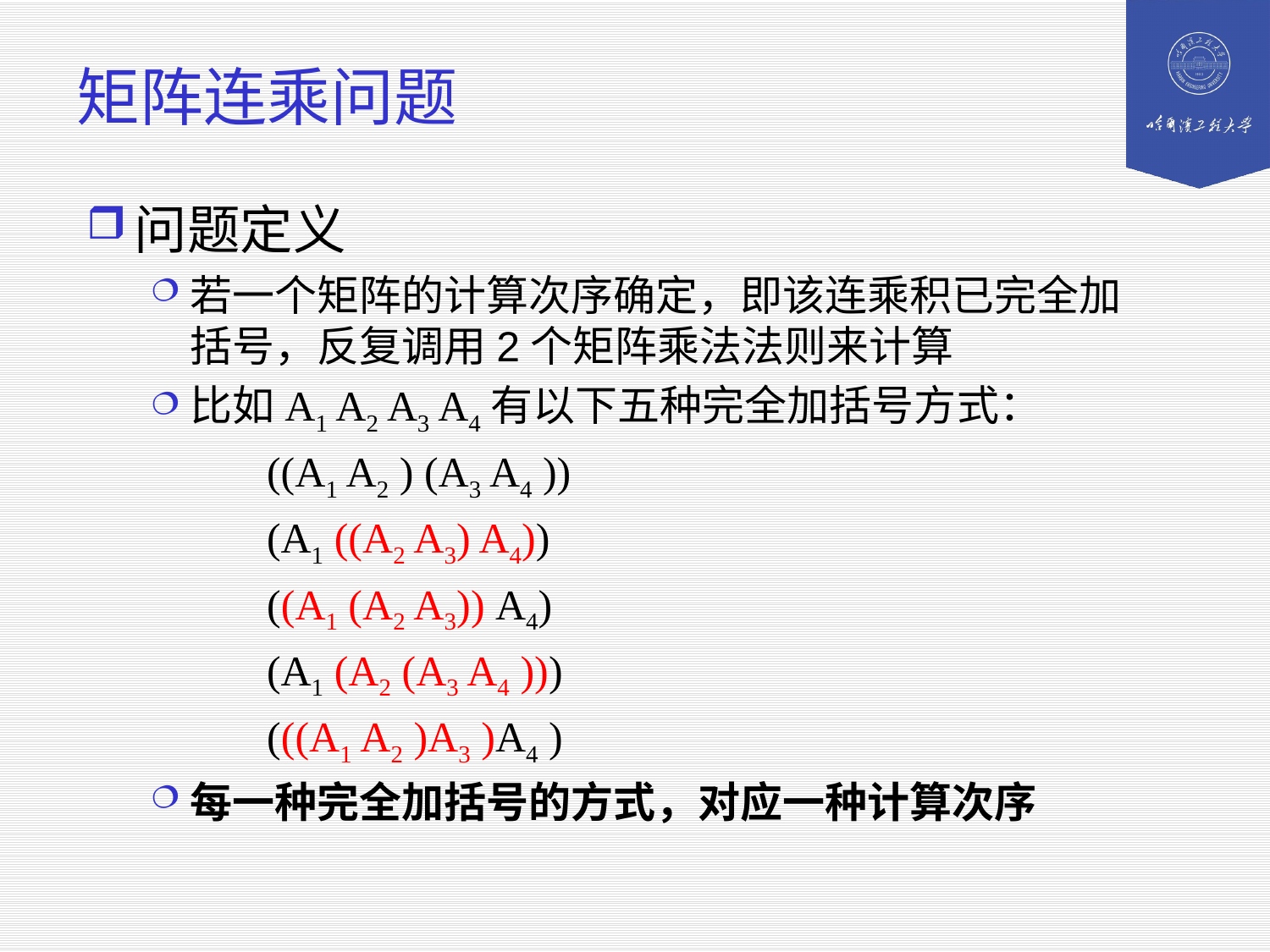

# 矩阵连乘问题
问题定义
若一个矩阵的计算次序确定，即该连乘积已完全加括号，反复调用2个矩阵乘法法则来计算
比如A1 A2 A3 A4有以下五种完全加括号方式：
           ((A1 A2 ) (A3 A4 ))
           (A1 ((A2 A3) A4))
           ((A1 (A2 A3)) A4)
           (A1 (A2 (A3 A4 )))
           (((A1 A2 )A3 )A4 )
每一种完全加括号的方式，对应一种计算次序